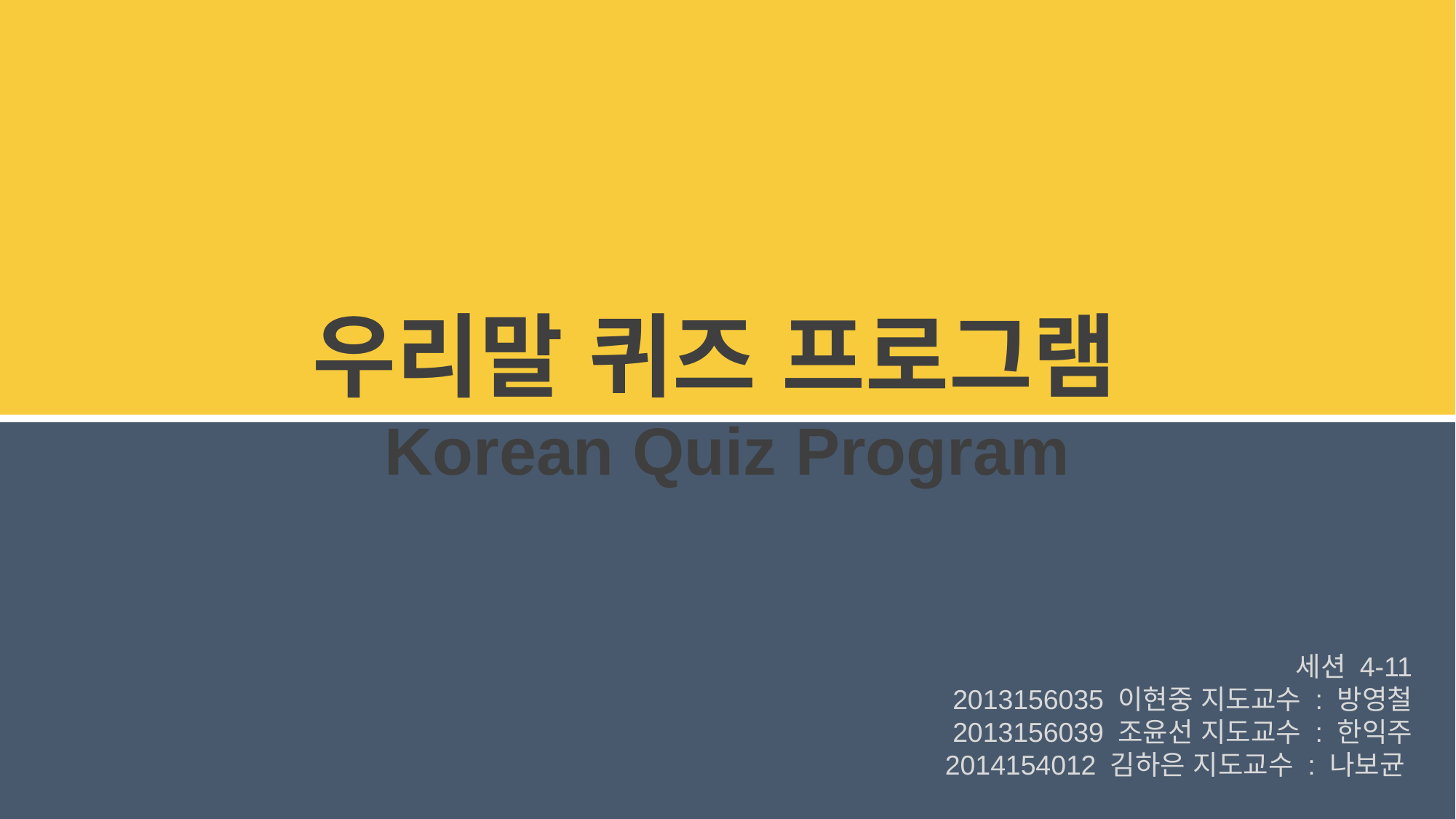

우리말 퀴즈 프로그램
Korean Quiz Program

세션 4-11
2013156035 이현중 지도교수 : 방영철
2013156039 조윤선 지도교수 : 한익주
2014154012 김하은 지도교수 : 나보균